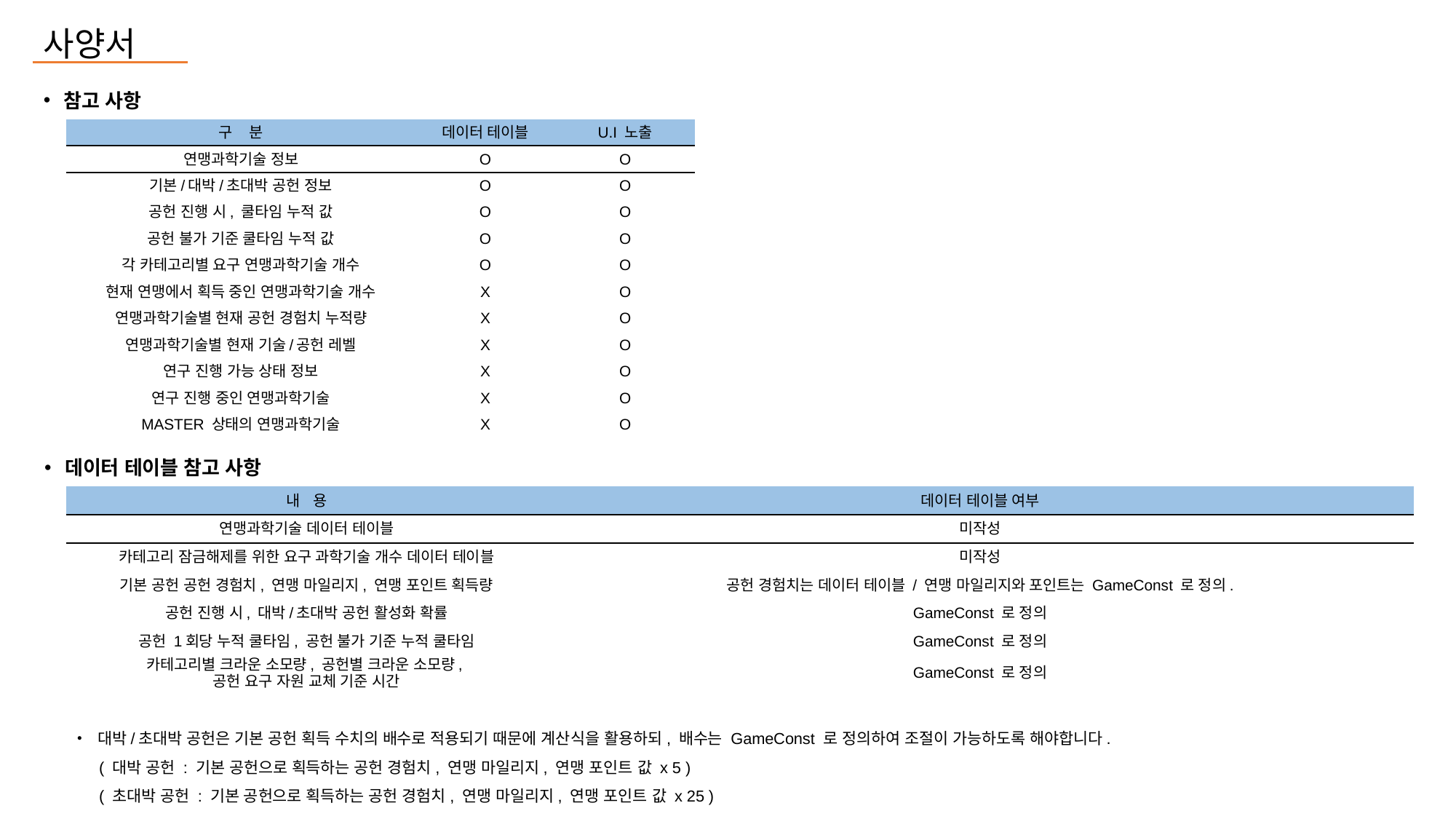

사양서
참고 사항
| 구 분 | 데이터 테이블 | U.I 노출 |
| --- | --- | --- |
| 연맹과학기술 정보 | O | O |
| 기본/대박/초대박 공헌 정보 | O | O |
| 공헌 진행 시, 쿨타임 누적 값 | O | O |
| 공헌 불가 기준 쿨타임 누적 값 | O | O |
| 각 카테고리별 요구 연맹과학기술 개수 | O | O |
| 현재 연맹에서 획득 중인 연맹과학기술 개수 | X | O |
| 연맹과학기술별 현재 공헌 경험치 누적량 | X | O |
| 연맹과학기술별 현재 기술/공헌 레벨 | X | O |
| 연구 진행 가능 상태 정보 | X | O |
| 연구 진행 중인 연맹과학기술 | X | O |
| MASTER 상태의 연맹과학기술 | X | O |
데이터 테이블 참고 사항
| 내 용 | 데이터 테이블 여부 |
| --- | --- |
| 연맹과학기술 데이터 테이블 | 미작성 |
| 카테고리 잠금해제를 위한 요구 과학기술 개수 데이터 테이블 | 미작성 |
| 기본 공헌 공헌 경험치, 연맹 마일리지, 연맹 포인트 획득량 | 공헌 경험치는 데이터 테이블 / 연맹 마일리지와 포인트는 GameConst 로 정의. |
| 공헌 진행 시, 대박/초대박 공헌 활성화 확률 | GameConst 로 정의 |
| 공헌 1회당 누적 쿨타임, 공헌 불가 기준 누적 쿨타임 | GameConst 로 정의 |
| 카테고리별 크라운 소모량, 공헌별 크라운 소모량, 공헌 요구 자원 교체 기준 시간 | GameConst 로 정의 |
대박/초대박 공헌은 기본 공헌 획득 수치의 배수로 적용되기 때문에 계산식을 활용하되, 배수는 GameConst 로 정의하여 조절이 가능하도록 해야합니다.
     ( 대박 공헌 : 기본 공헌으로 획득하는 공헌 경험치, 연맹 마일리지, 연맹 포인트 값 x 5 )
     ( 초대박 공헌 : 기본 공헌으로 획득하는 공헌 경험치, 연맹 마일리지, 연맹 포인트 값 x 25 )